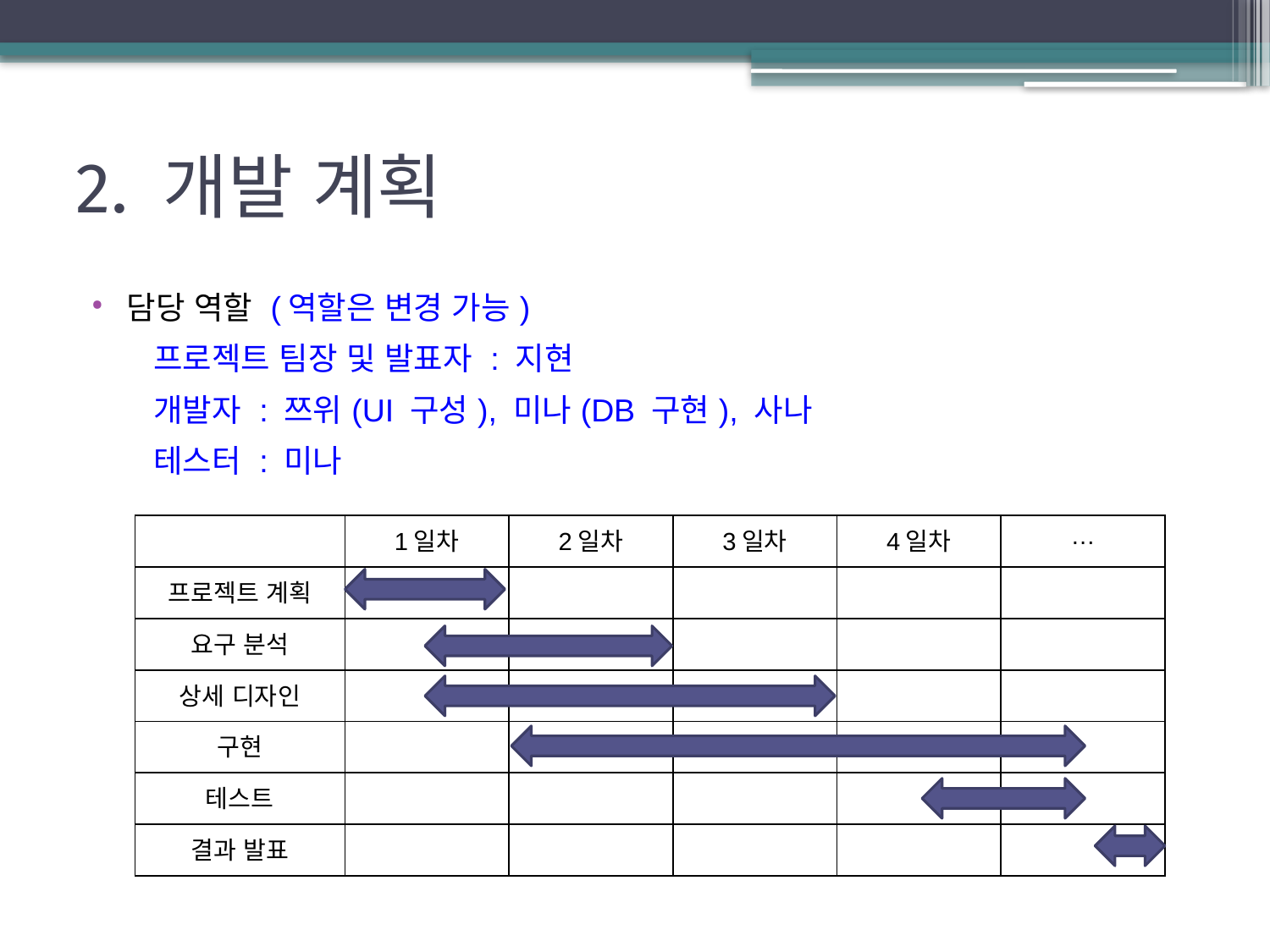

# 2. 개발 계획
담당 역할 (역할은 변경 가능)
      프로젝트 팀장 및 발표자 : 지현
      개발자 : 쯔위(UI 구성), 미나(DB 구현), 사나
      테스터 : 미나
|  | 1일차 | 2일차 | 3일차 | 4일차 | … |
| --- | --- | --- | --- | --- | --- |
| 프로젝트 계획 |  |  |  |  |  |
| 요구 분석 |  |  |  |  |  |
| 상세 디자인 |  |  |  |  |  |
| 구현 |  |  |  |  |  |
| 테스트 |  |  |  |  |  |
| 결과 발표 |  |  |  |  |  |